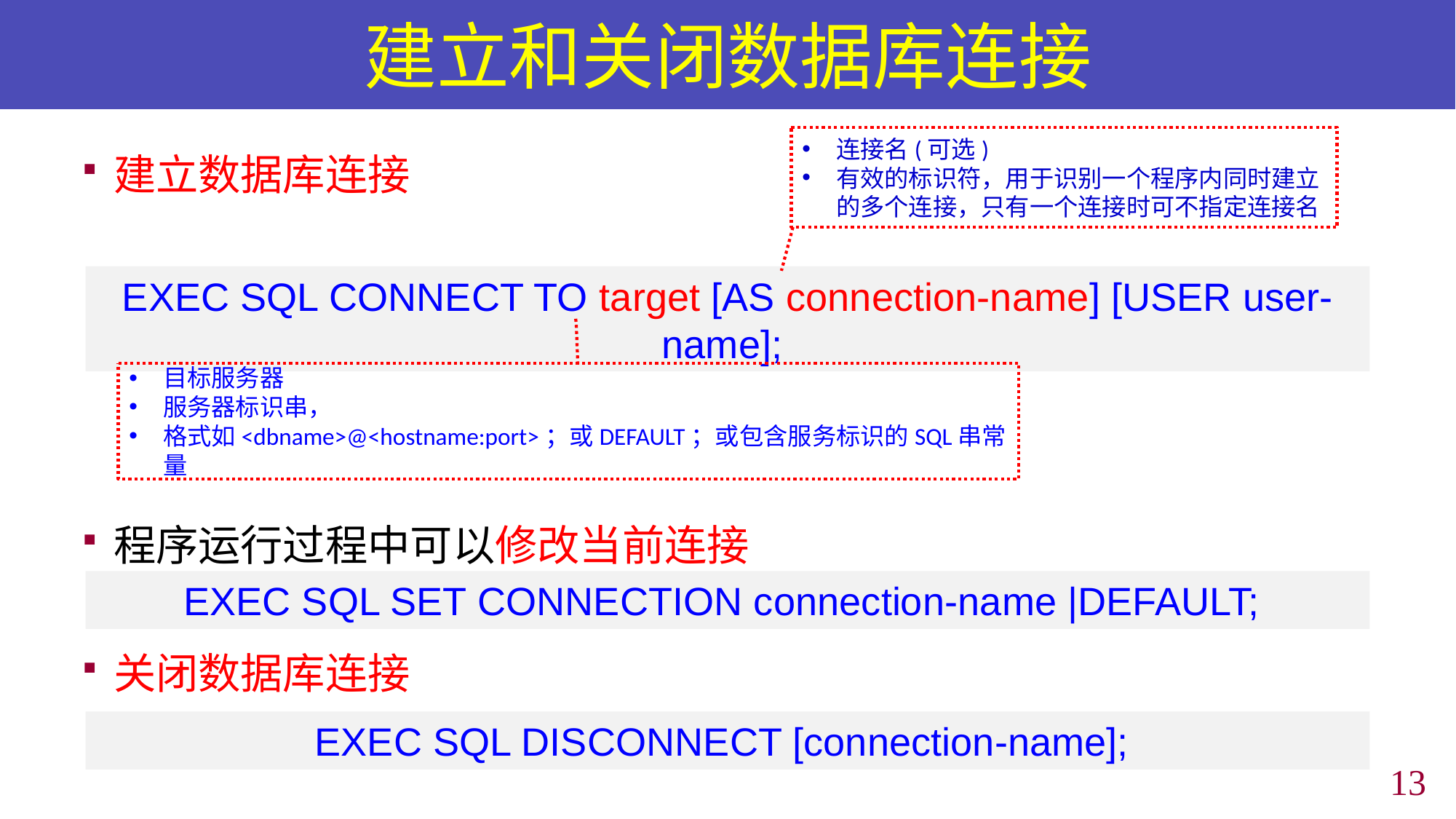

# 建立和关闭数据库连接
建立数据库连接

程序运行过程中可以修改当前连接

关闭数据库连接
连接名(可选)
有效的标识符，用于识别一个程序内同时建立的多个连接，只有一个连接时可不指定连接名
EXEC SQL CONNECT TO target [AS connection-name] [USER user-name];
目标服务器
服务器标识串，
格式如<dbname>@<hostname:port>；或DEFAULT；或包含服务标识的SQL串常量
EXEC SQL SET CONNECTION connection-name |DEFAULT;
EXEC SQL DISCONNECT [connection-name];
13